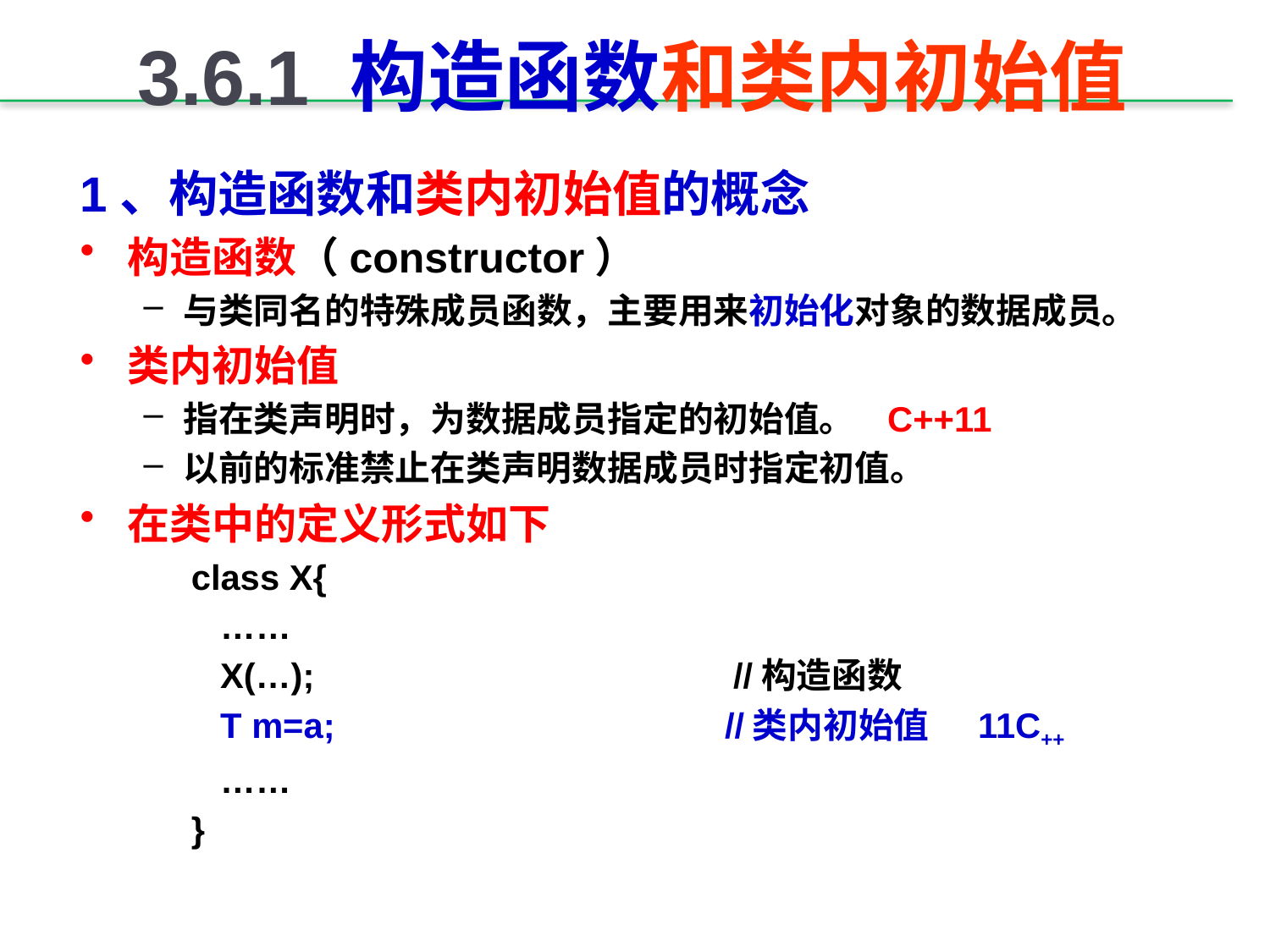

# 3.6.1 构造函数和类内初始值
1、构造函数和类内初始值的概念
构造函数（constructor）
与类同名的特殊成员函数，主要用来初始化对象的数据成员。
类内初始值
指在类声明时，为数据成员指定的初始值。   C++11
以前的标准禁止在类声明数据成员时指定初值。
在类中的定义形式如下
class X{
   ……
   X(…);                                           //构造函数
   T m=a;                                        //类内初始值     11C++
   ……
}